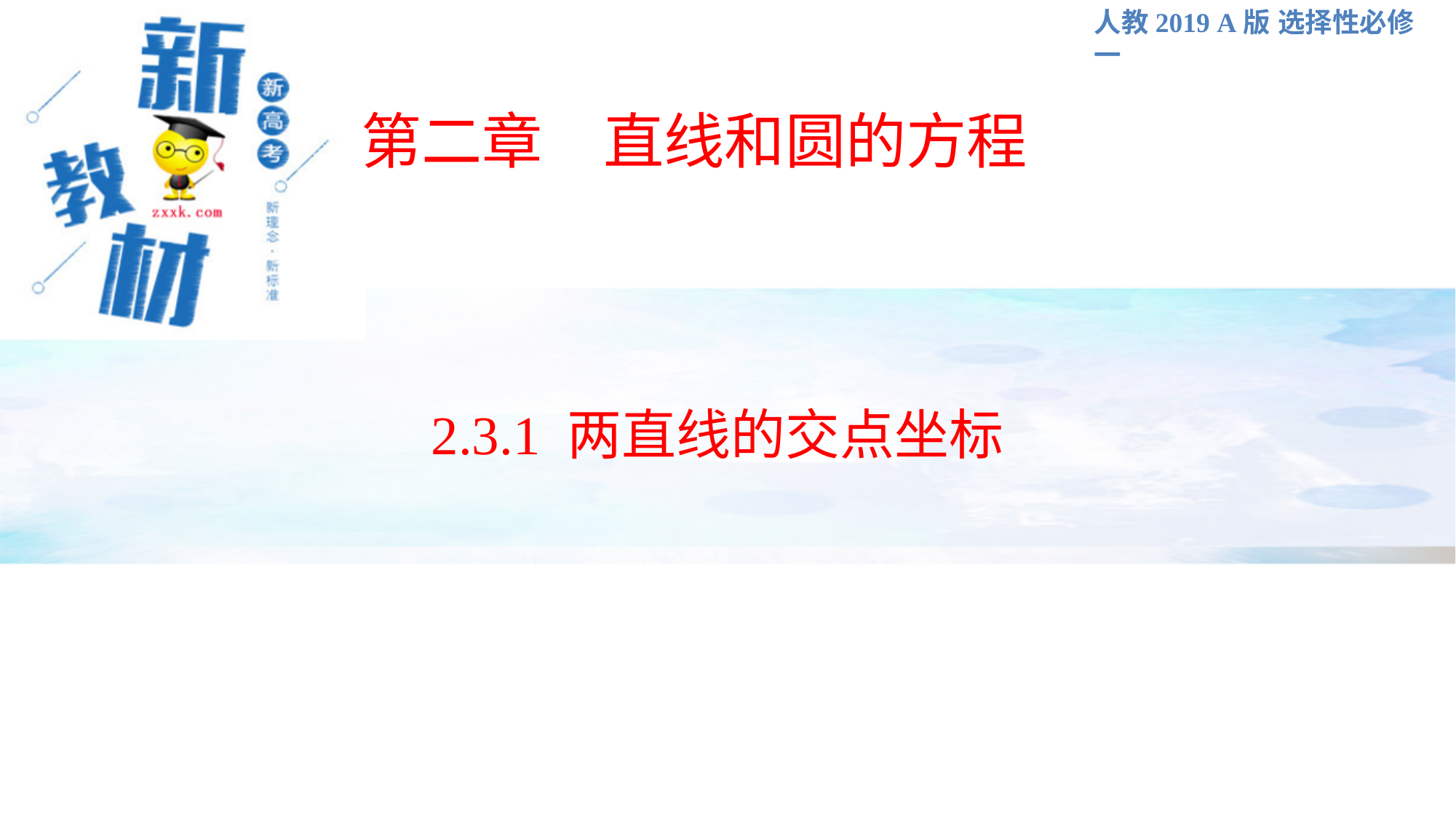

人教2019 A版 选择性必修 一
第二章　直线和圆的方程

2.3.1 两直线的交点坐标